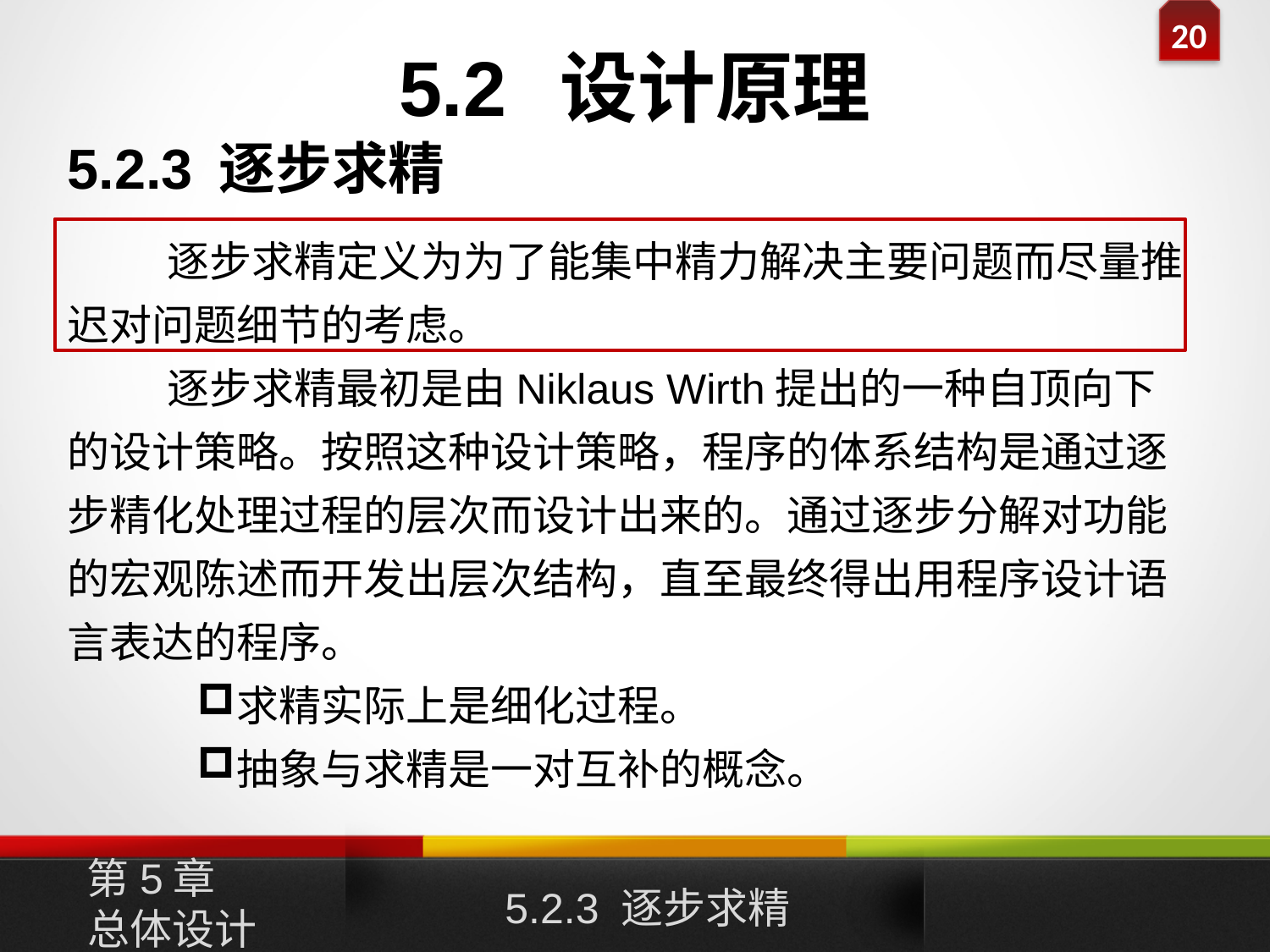

# 5.2  设计原理
5.2.3 逐步求精
逐步求精定义为为了能集中精力解决主要问题而尽量推迟对问题细节的考虑。
逐步求精最初是由Niklaus Wirth提出的一种自顶向下的设计策略。按照这种设计策略，程序的体系结构是通过逐步精化处理过程的层次而设计出来的。通过逐步分解对功能的宏观陈述而开发出层次结构，直至最终得出用程序设计语言表达的程序。
求精实际上是细化过程。
抽象与求精是一对互补的概念。

第5章
总体设计
5.2.3 逐步求精